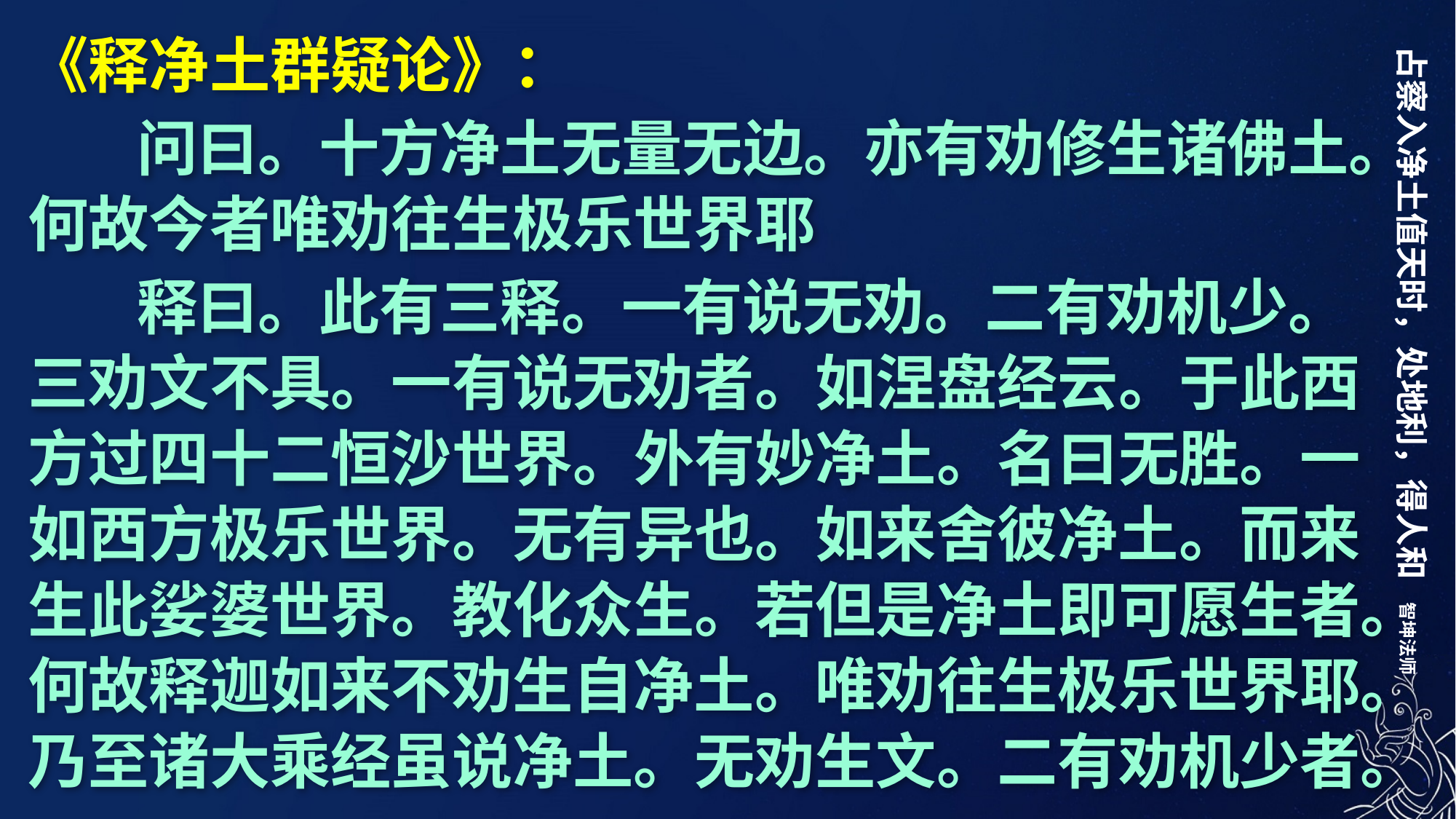

《释净土群疑论》：
	问曰。十方净土无量无边。亦有劝修生诸佛土。何故今者唯劝往生极乐世界耶
	释曰。此有三释。一有说无劝。二有劝机少。三劝文不具。一有说无劝者。如涅盘经云。于此西方过四十二恒沙世界。外有妙净土。名曰无胜。一如西方极乐世界。无有异也。如来舍彼净土。而来生此娑婆世界。教化众生。若但是净土即可愿生者。何故释迦如来不劝生自净土。唯劝往生极乐世界耶。乃至诸大乘经虽说净土。无劝生文。二有劝机少者。